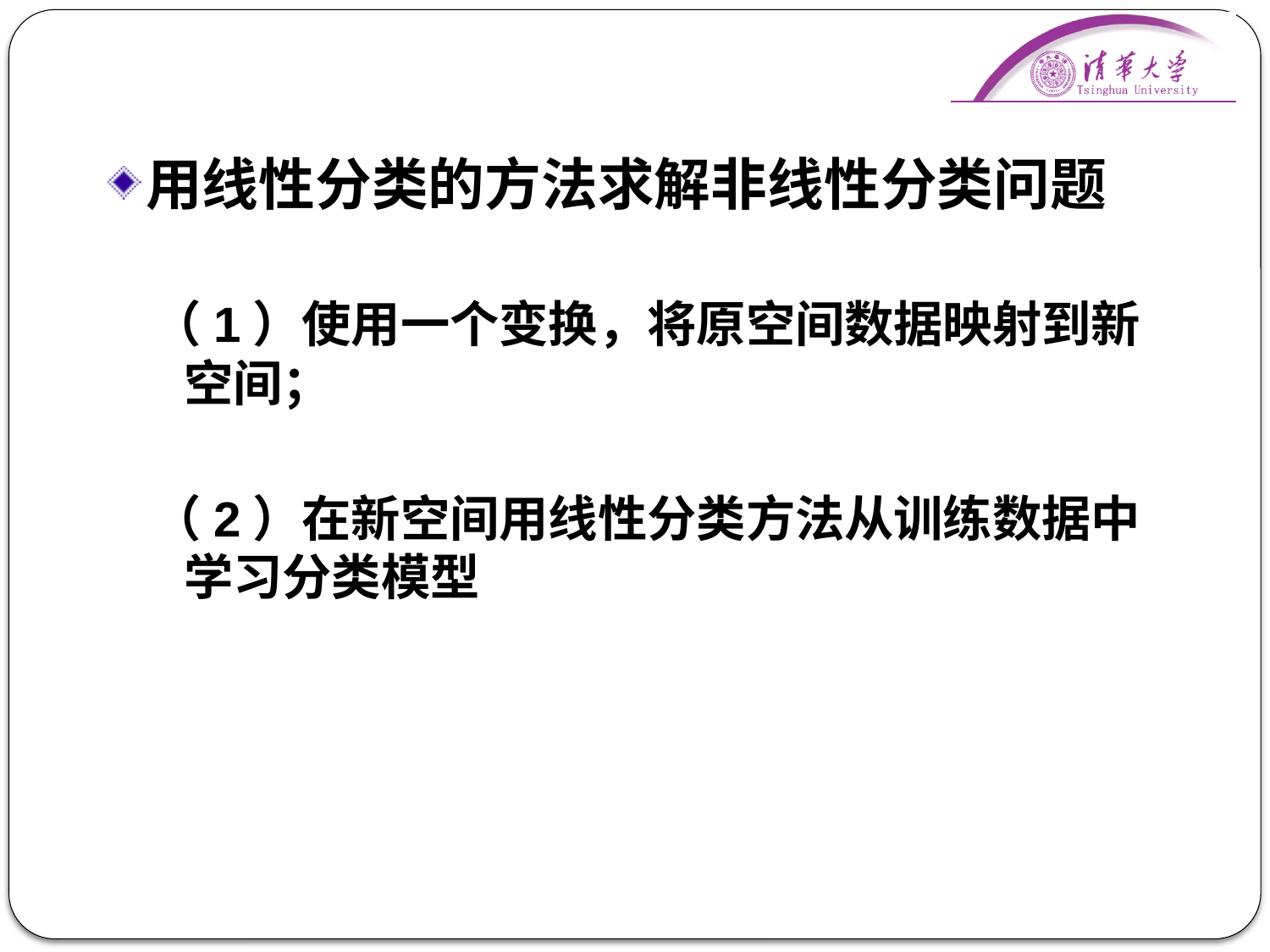

用线性分类的方法求解非线性分类问题

（1）使用一个变换，将原空间数据映射到新空间；

（2）在新空间用线性分类方法从训练数据中学习分类模型

61